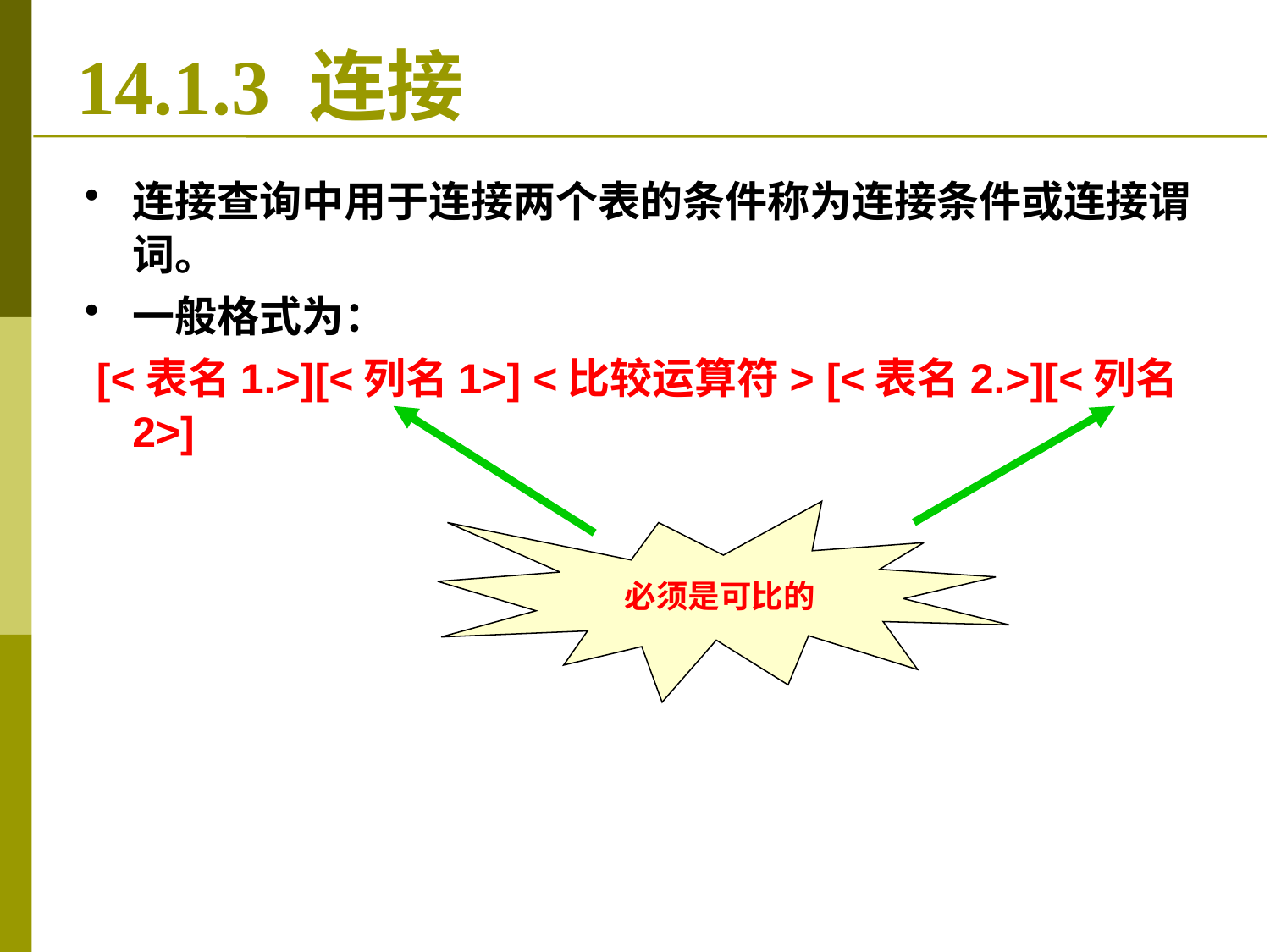

# 14.1.3 连接
连接查询中用于连接两个表的条件称为连接条件或连接谓词。
一般格式为：
 [<表名1.>][<列名1>] <比较运算符> [<表名2.>][<列名2>]

必须是可比的